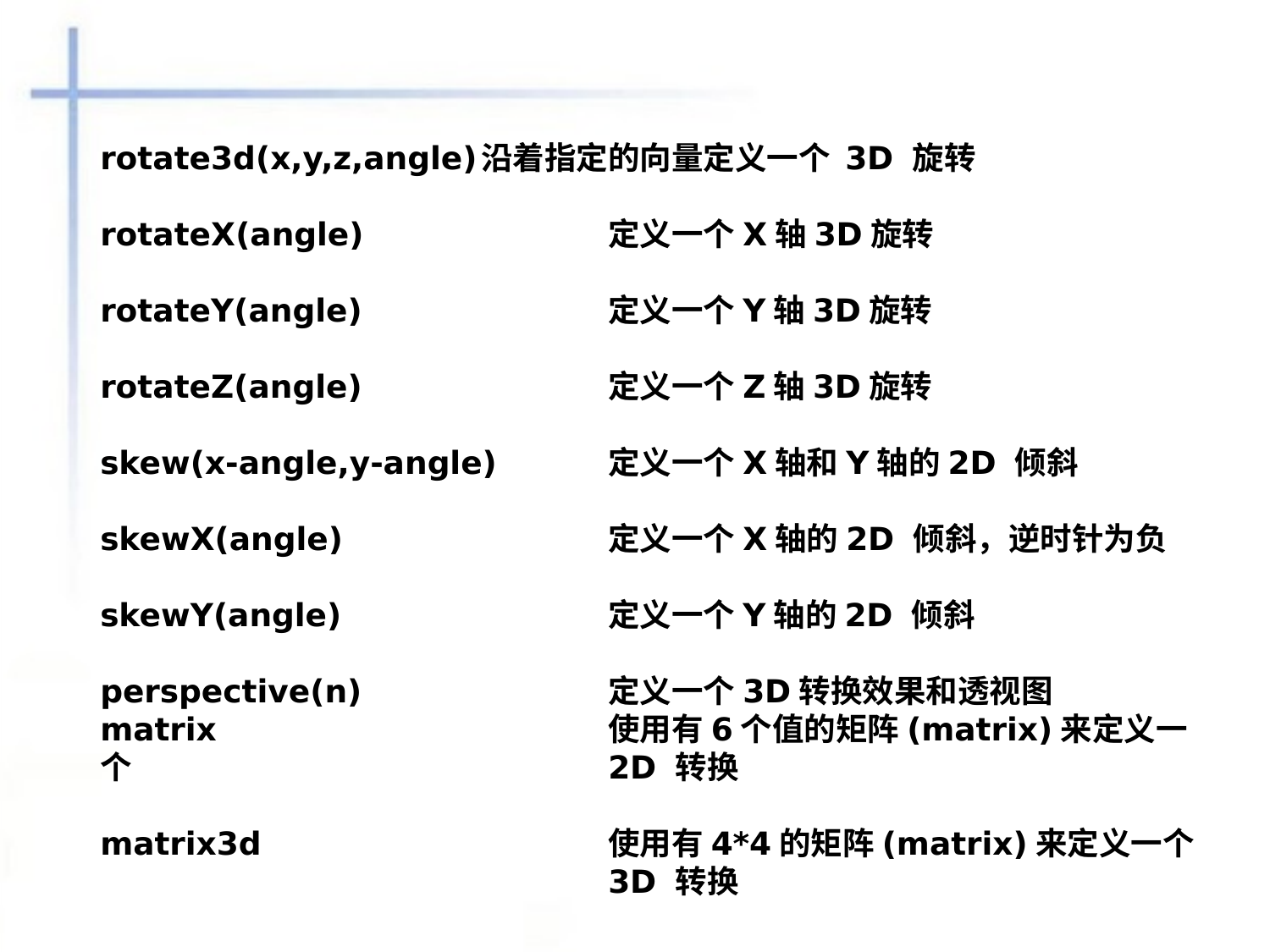

rotate3d(x,y,z,angle)	沿着指定的向量定义一个 3D 旋转

rotateX(angle)		定义一个X轴3D旋转

rotateY(angle)		定义一个Y轴3D旋转

rotateZ(angle)		定义一个Z轴3D旋转

skew(x-angle,y-angle)	定义一个X轴和Y轴的2D 倾斜

skewX(angle)			定义一个X轴的2D 倾斜，逆时针为负

skewY(angle)			定义一个Y轴的2D 倾斜

perspective(n)		定义一个3D转换效果和透视图
matrix				使用有6个值的矩阵(matrix)来定义一个 				2D 转换

matrix3d			使用有4*4的矩阵(matrix)来定义一个 				3D 转换